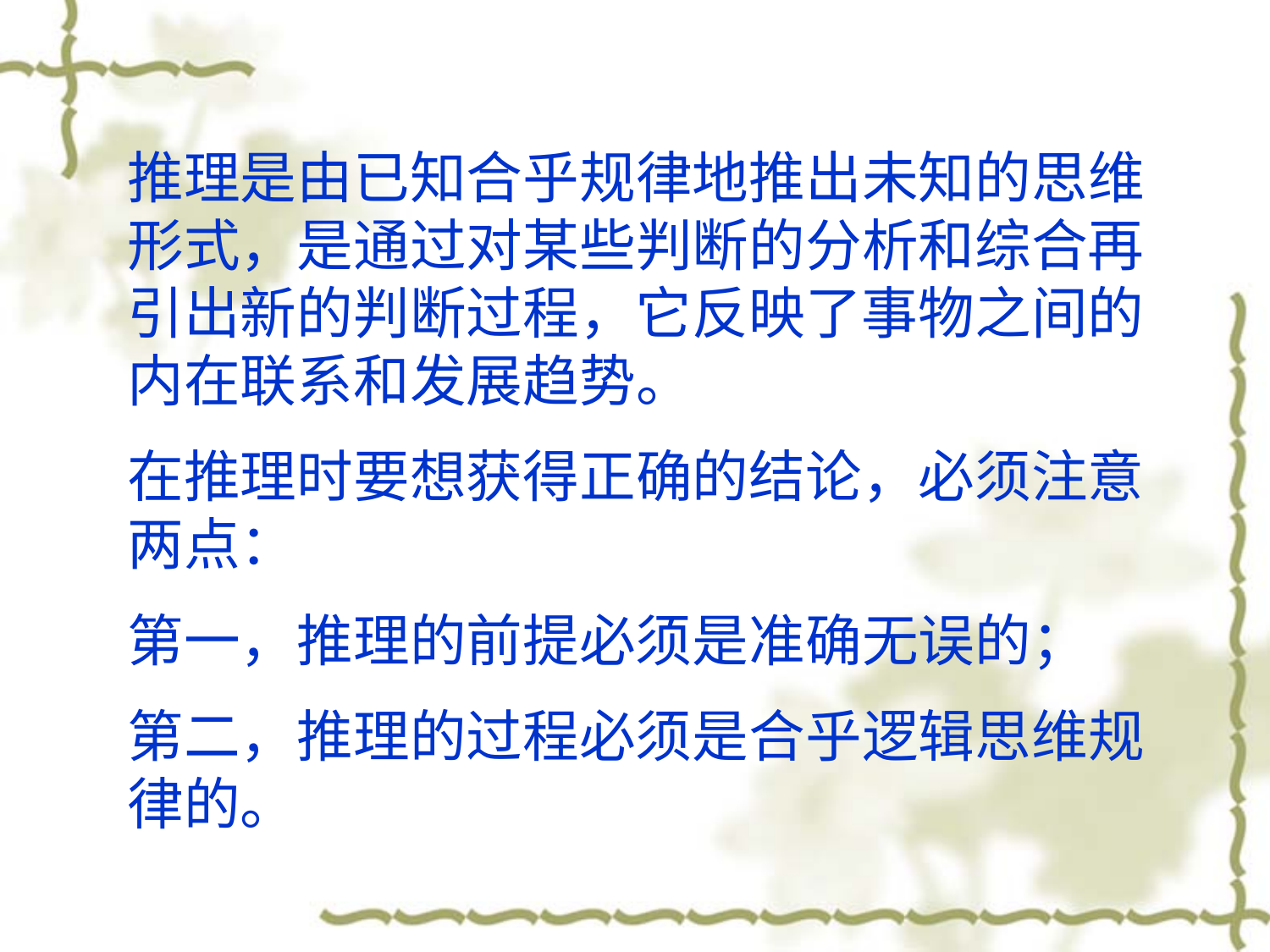

推理是由已知合乎规律地推出未知的思维形式，是通过对某些判断的分析和综合再引出新的判断过程，它反映了事物之间的内在联系和发展趋势。
在推理时要想获得正确的结论，必须注意两点：
第一，推理的前提必须是准确无误的；
第二，推理的过程必须是合乎逻辑思维规律的。